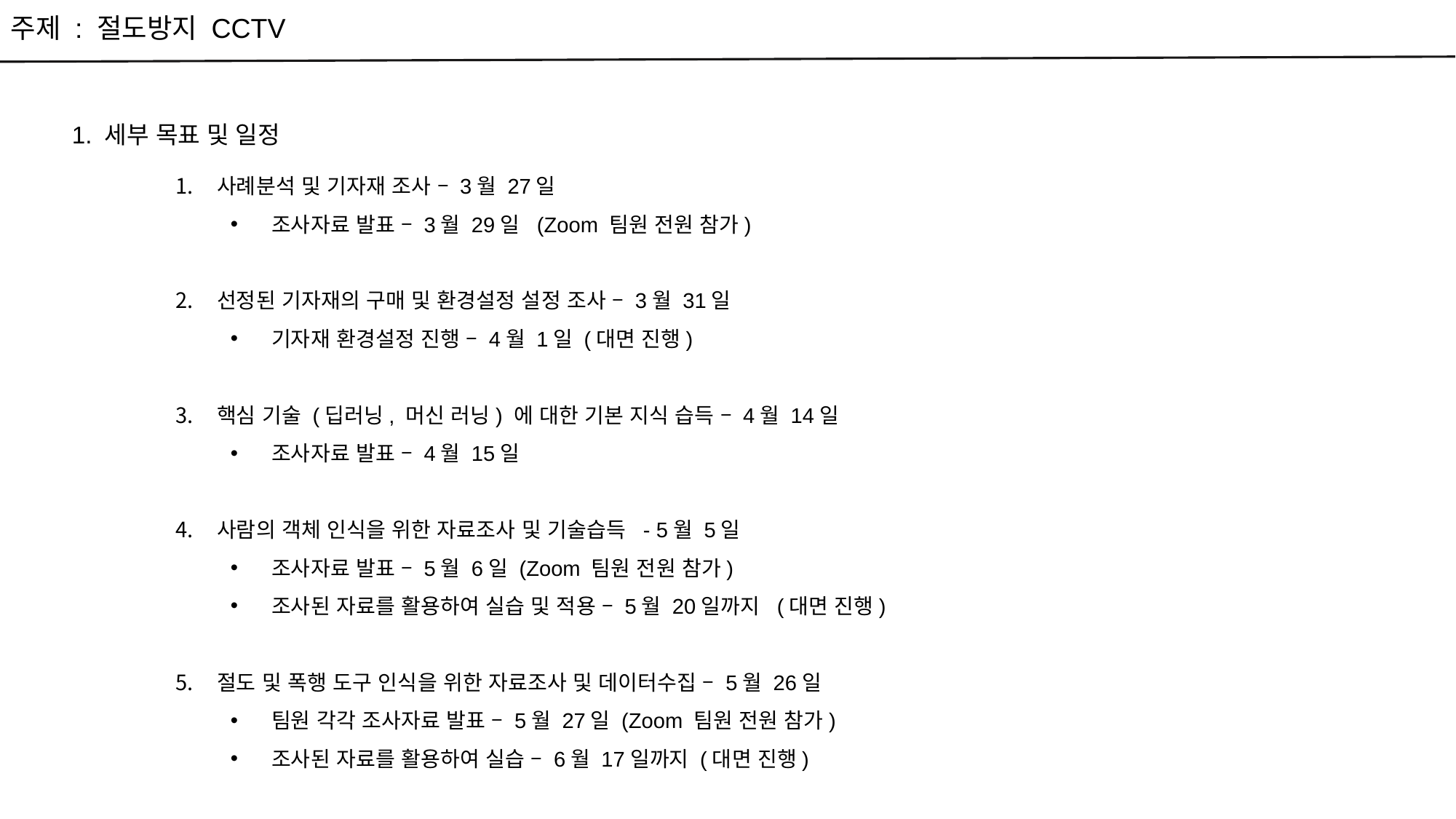

주제 : 절도방지 CCTV

1. 세부 목표 및 일정
사례분석 및 기자재 조사 – 3월 27일
조사자료 발표 – 3월 29일  (Zoom 팀원 전원 참가)

선정된 기자재의 구매 및 환경설정 설정 조사 – 3월 31일
기자재 환경설정 진행 – 4월 1일 (대면 진행)

핵심 기술 (딥러닝, 머신 러닝) 에 대한 기본 지식 습득 – 4월 14일
조사자료 발표 – 4월 15일

사람의 객체 인식을 위한 자료조사 및 기술습득  - 5월 5일
조사자료 발표 – 5월 6일 (Zoom 팀원 전원 참가)
조사된 자료를 활용하여 실습 및 적용 – 5월 20일까지  (대면 진행)

절도 및 폭행 도구 인식을 위한 자료조사 및 데이터수집 – 5월 26일
팀원 각각 조사자료 발표 – 5월 27일 (Zoom 팀원 전원 참가)
조사된 자료를 활용하여 실습 – 6월 17일까지 (대면 진행)